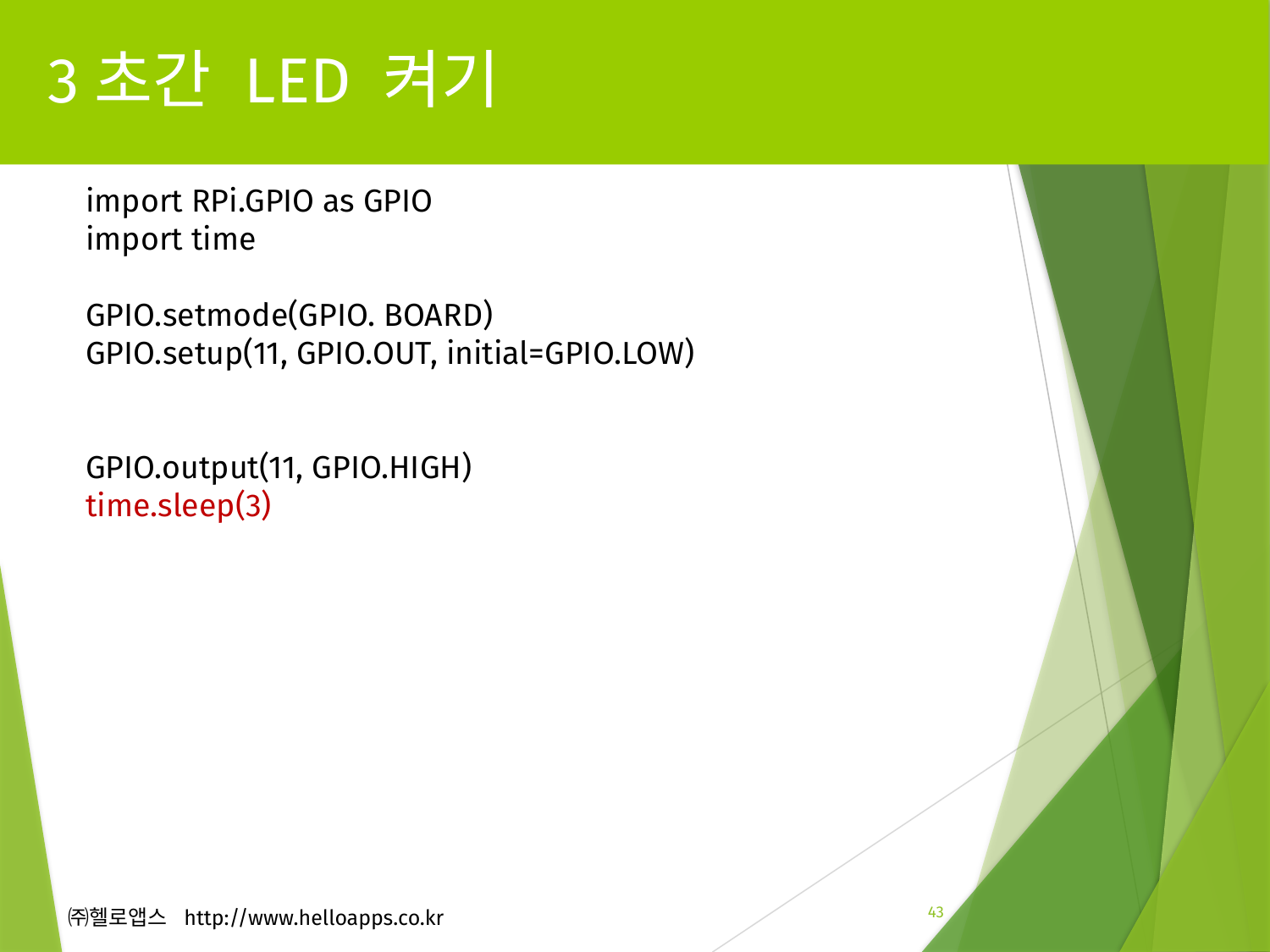

# 3초간 LED 켜기
import RPi.GPIO as GPIO
import time

GPIO.setmode(GPIO. BOARD)
GPIO.setup(11, GPIO.OUT, initial=GPIO.LOW)

GPIO.output(11, GPIO.HIGH)
time.sleep(3)

43